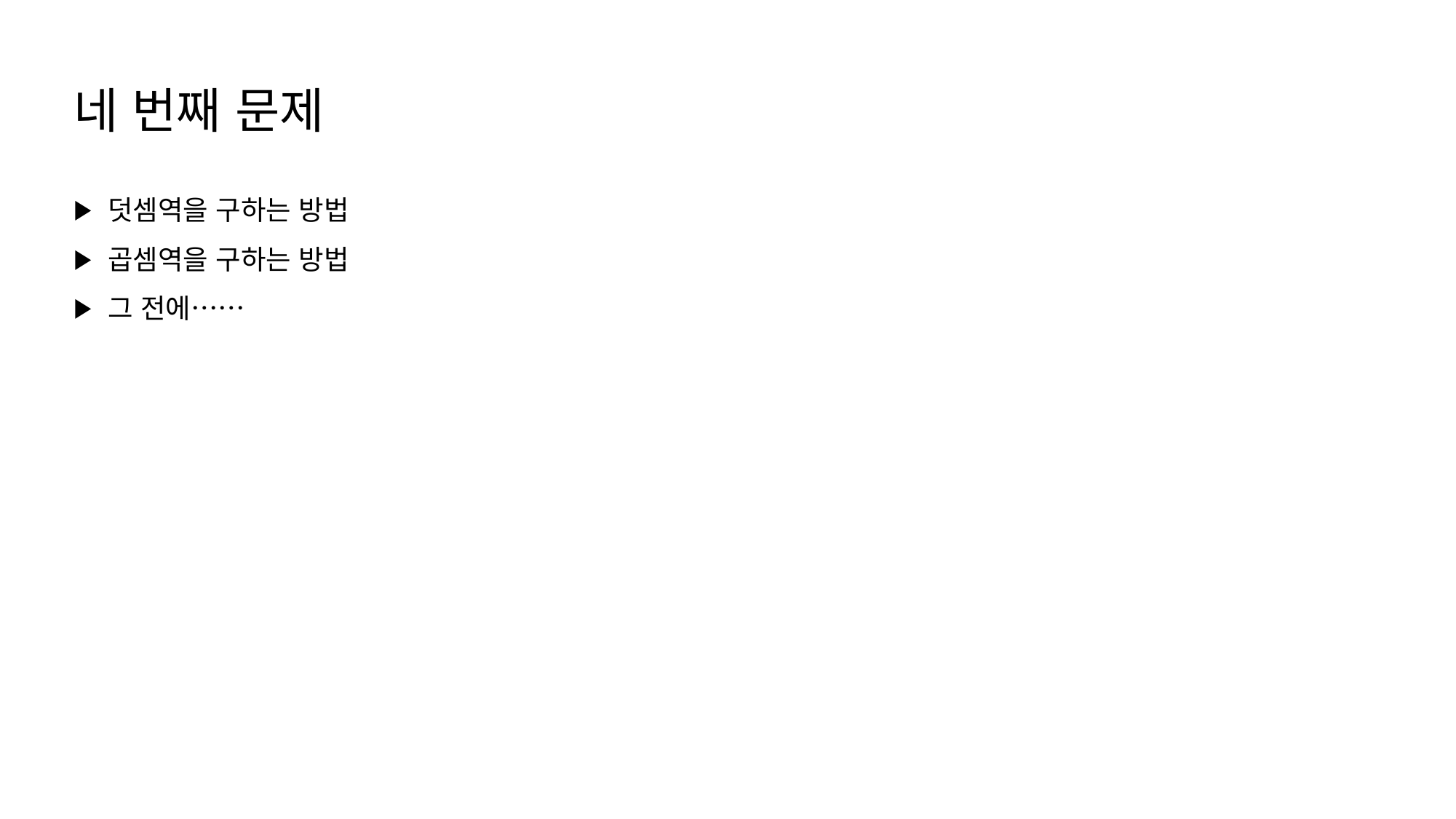

네 번째 문제
덧셈역을 구하는 방법
곱셈역을 구하는 방법
그 전에……